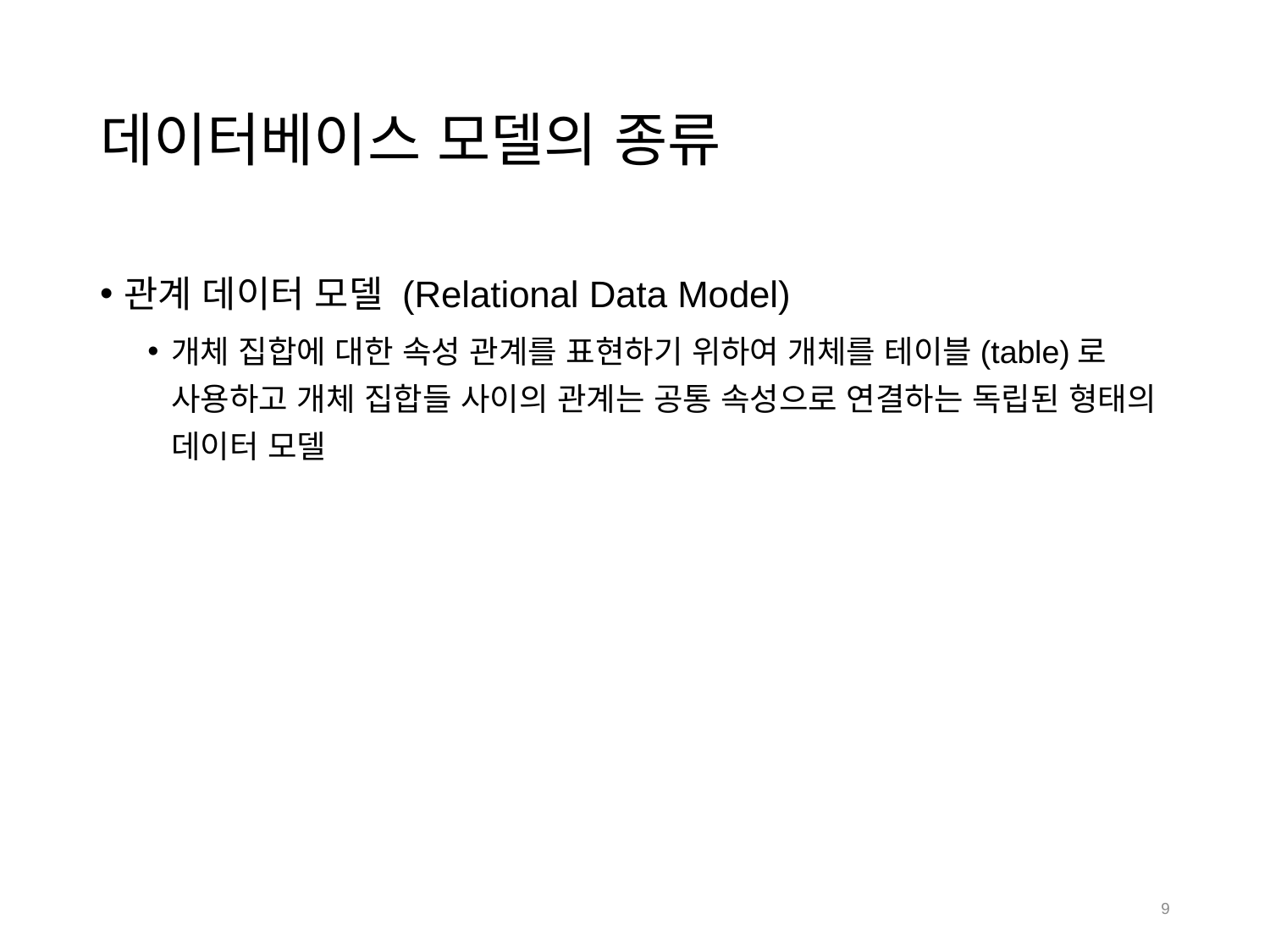

# 데이터베이스 모델의 종류
관계 데이터 모델 (Relational Data Model)
개체 집합에 대한 속성 관계를 표현하기 위하여 개체를 테이블(table)로 사용하고 개체 집합들 사이의 관계는 공통 속성으로 연결하는 독립된 형태의 데이터 모델

9